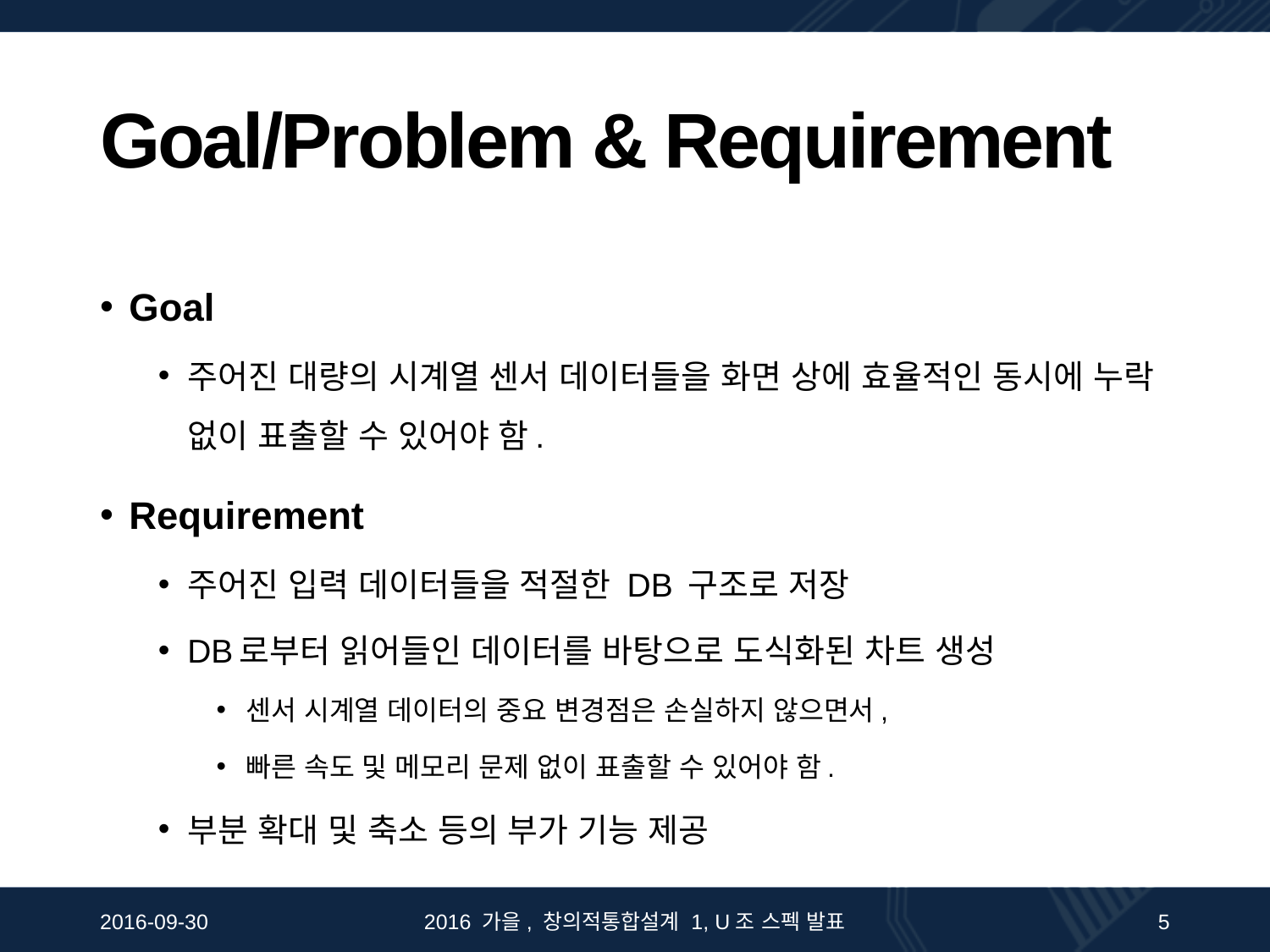

# Goal/Problem & Requirement
Goal
주어진 대량의 시계열 센서 데이터들을 화면 상에 효율적인 동시에 누락 없이 표출할 수 있어야 함.
Requirement
주어진 입력 데이터들을 적절한 DB 구조로 저장
DB로부터 읽어들인 데이터를 바탕으로 도식화된 차트 생성
센서 시계열 데이터의 중요 변경점은 손실하지 않으면서,
빠른 속도 및 메모리 문제 없이 표출할 수 있어야 함.
부분 확대 및 축소 등의 부가 기능 제공
2016-09-30
2016 가을, 창의적통합설계 1, U조 스펙 발표
5